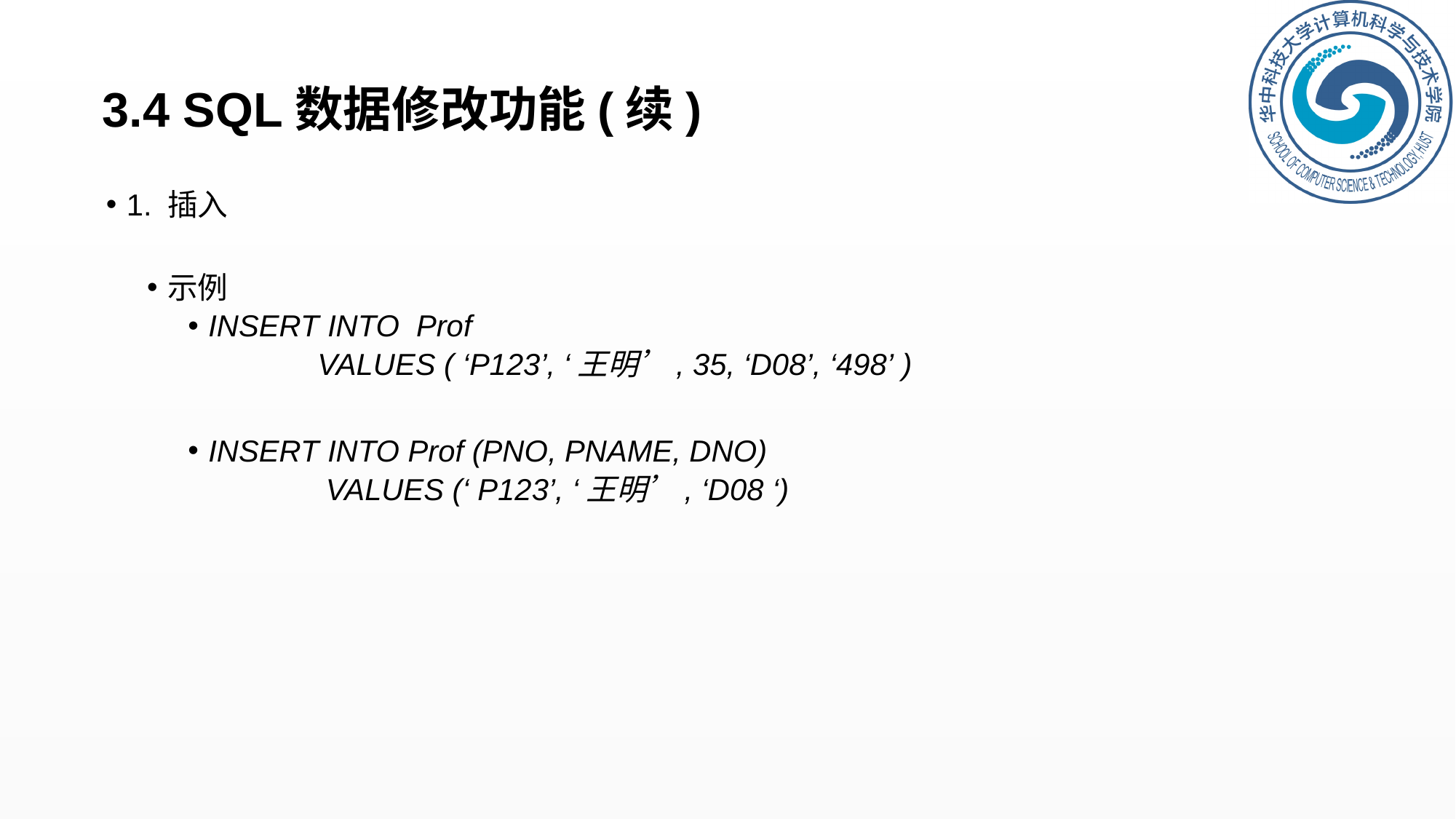

# 3.4 SQL数据修改功能(续)
1. 插入

示例
INSERT INTO  Prof
    	VALUES ( ‘P123’, ‘王明’, 35, ‘D08’, ‘498’ )

INSERT INTO Prof (PNO, PNAME, DNO)
		 VALUES (‘ P123’, ‘王明’, ‘D08 ‘)